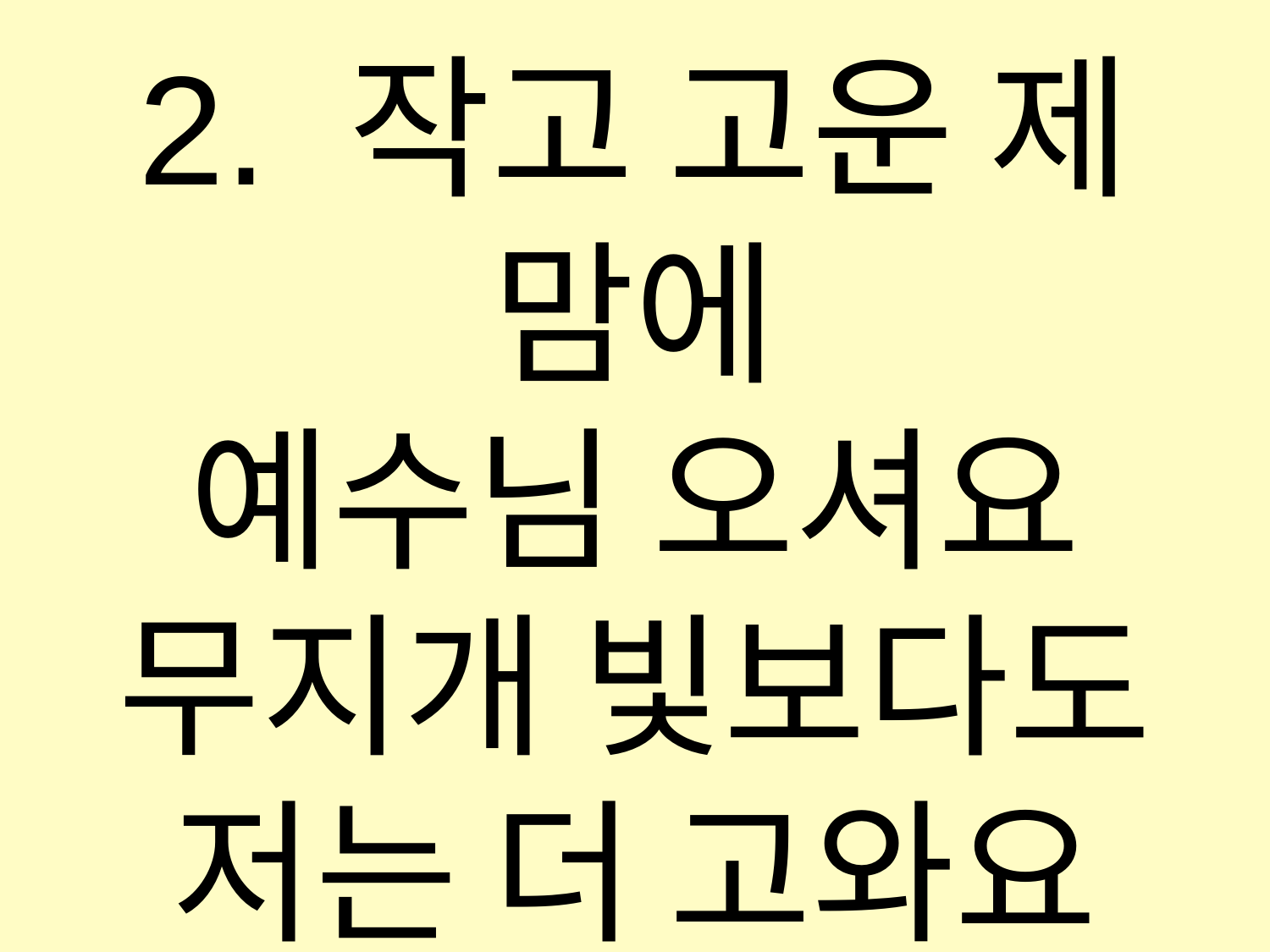

2. 작고 고운 제 맘에
예수님 오셔요
무지개 빛보다도
저는 더 고와요